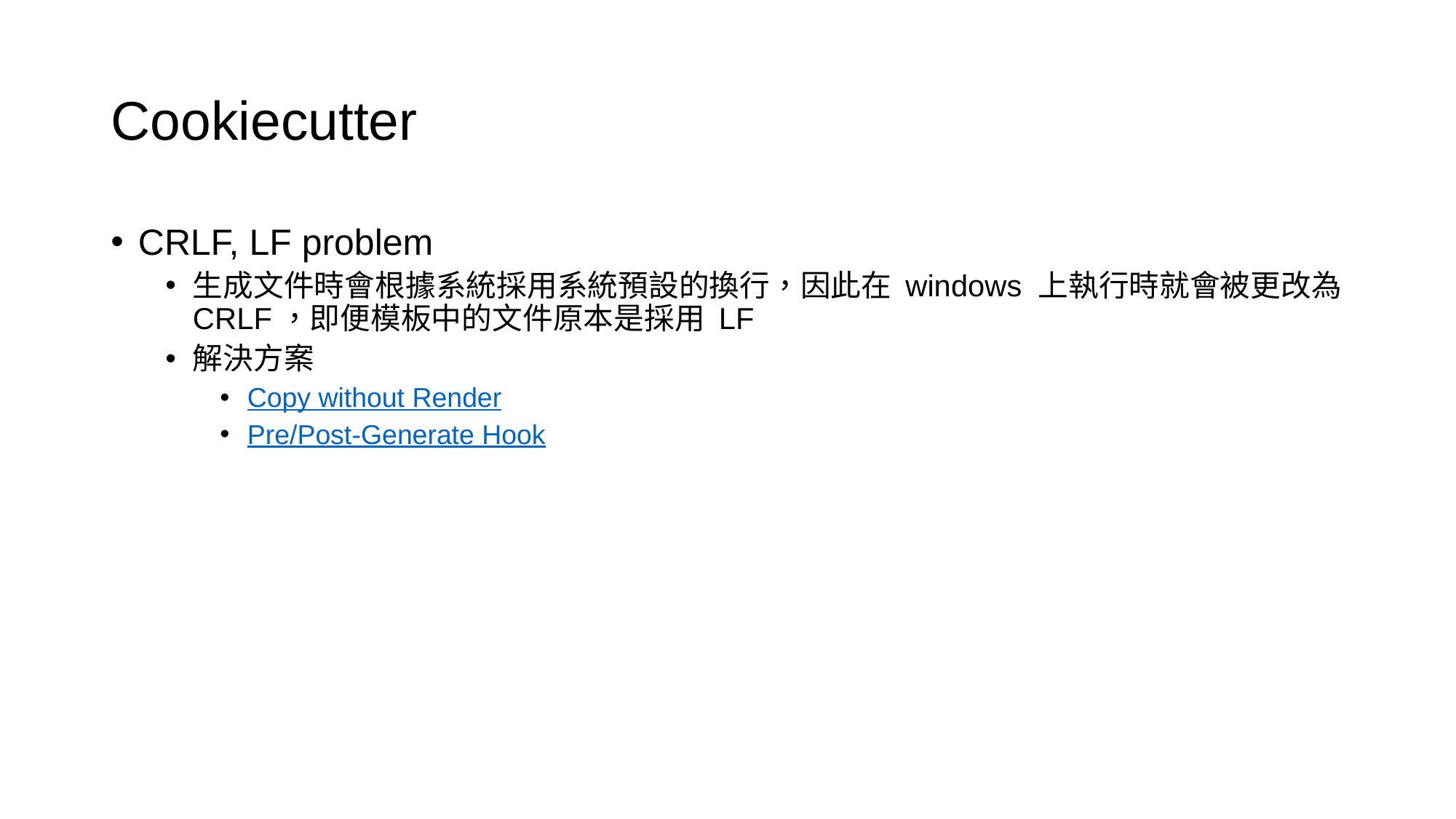

# Cookiecutter
CRLF, LF problem
生成文件時會根據系統採用系統預設的換行，因此在 windows 上執行時就會被更改為CRLF，即便模板中的文件原本是採用 LF
解決方案
Copy without Render
Pre/Post-Generate Hook